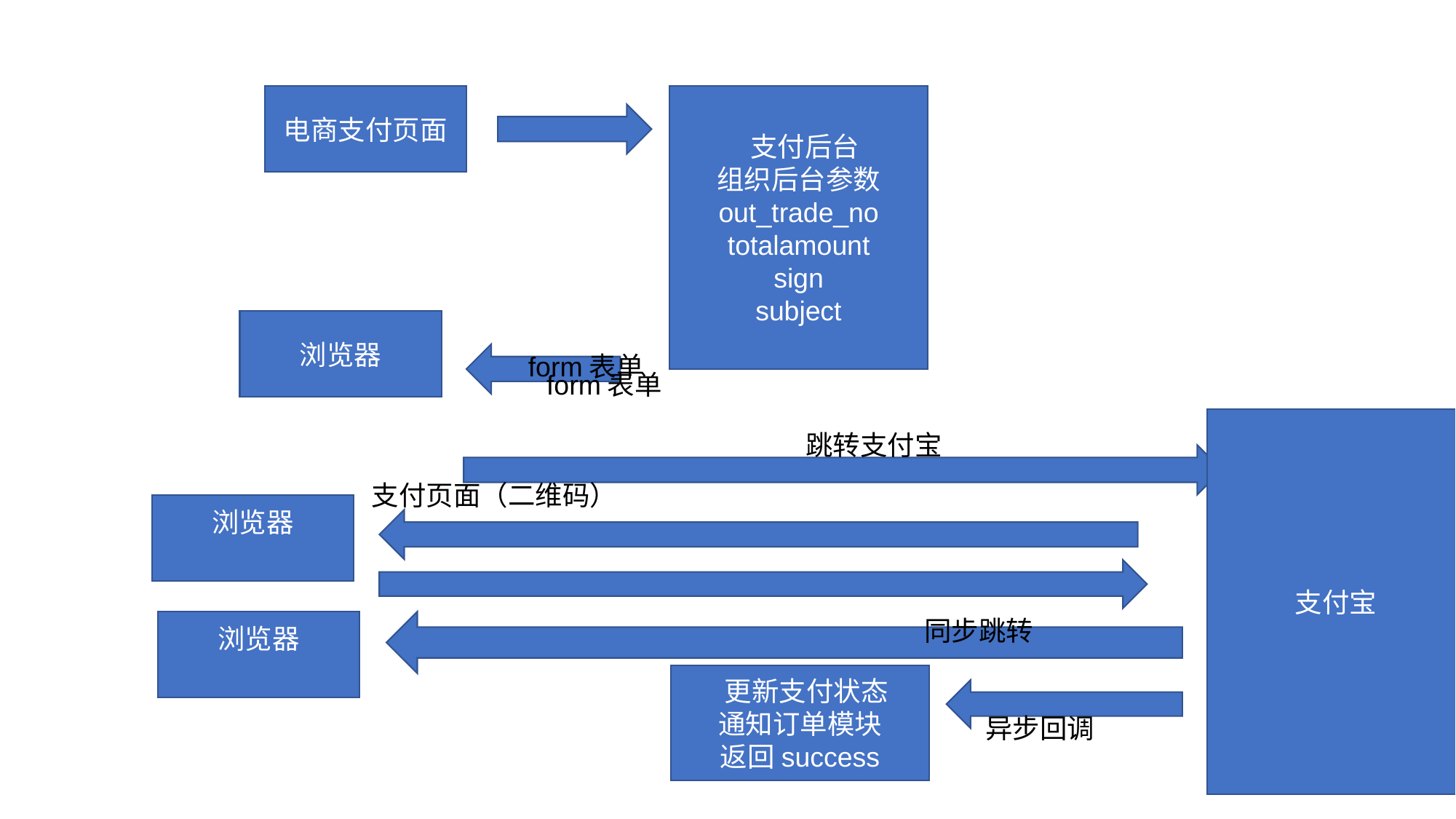

支付后台
组织后台参数
out_trade_no
totalamount
sign
subject
电商支付页面

浏览器

form表单
form表单
支付宝
跳转支付宝

支付页面（二维码）
浏览器

同步跳转
浏览器

 更新支付状态
通知订单模块
返回success

异步回调